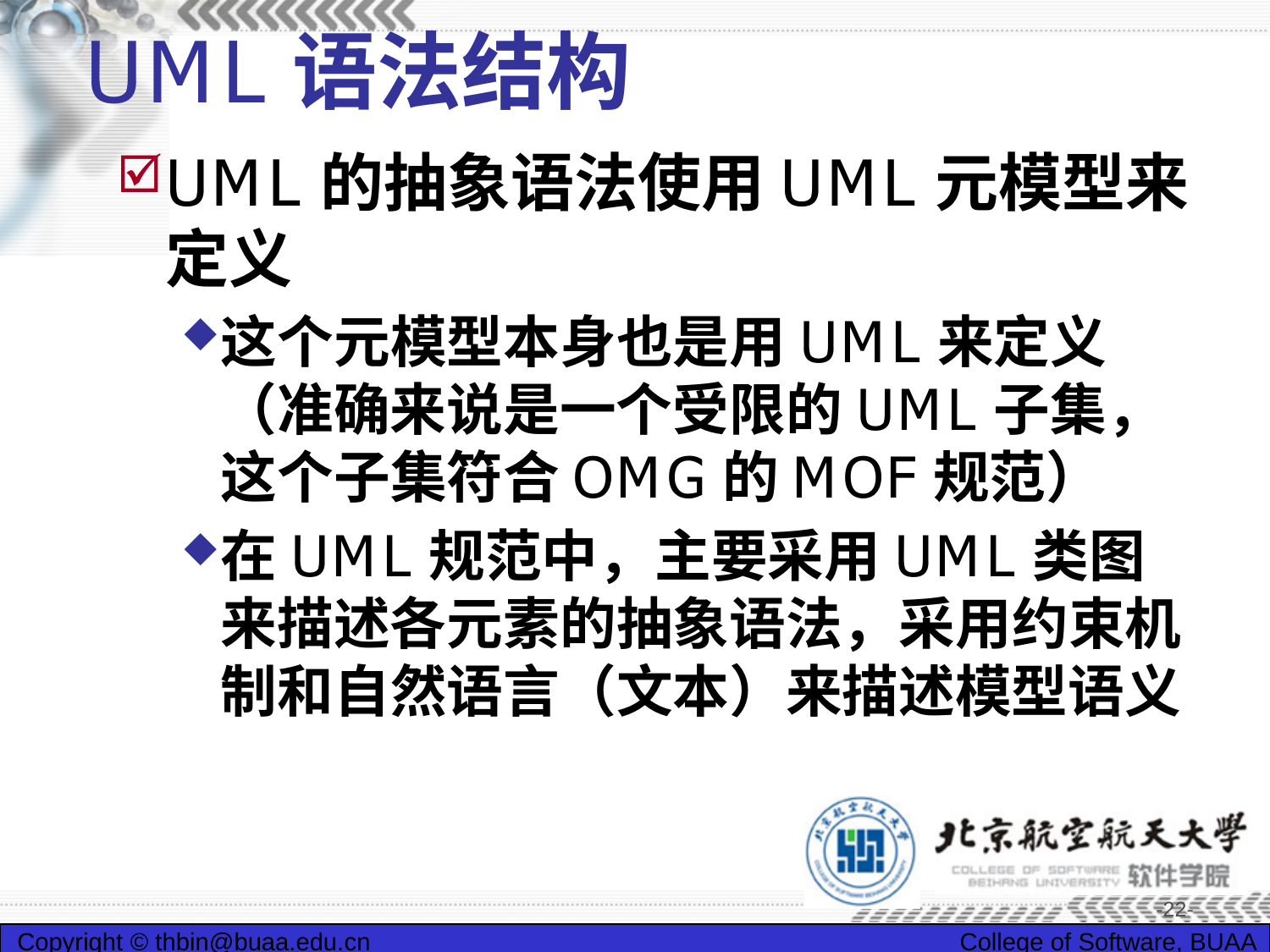

# UML语法结构
UML的抽象语法使用UML元模型来定义
这个元模型本身也是用UML来定义（准确来说是一个受限的UML子集，这个子集符合OMG的MOF规范）
在UML规范中，主要采用UML类图来描述各元素的抽象语法，采用约束机制和自然语言（文本）来描述模型语义
-22-